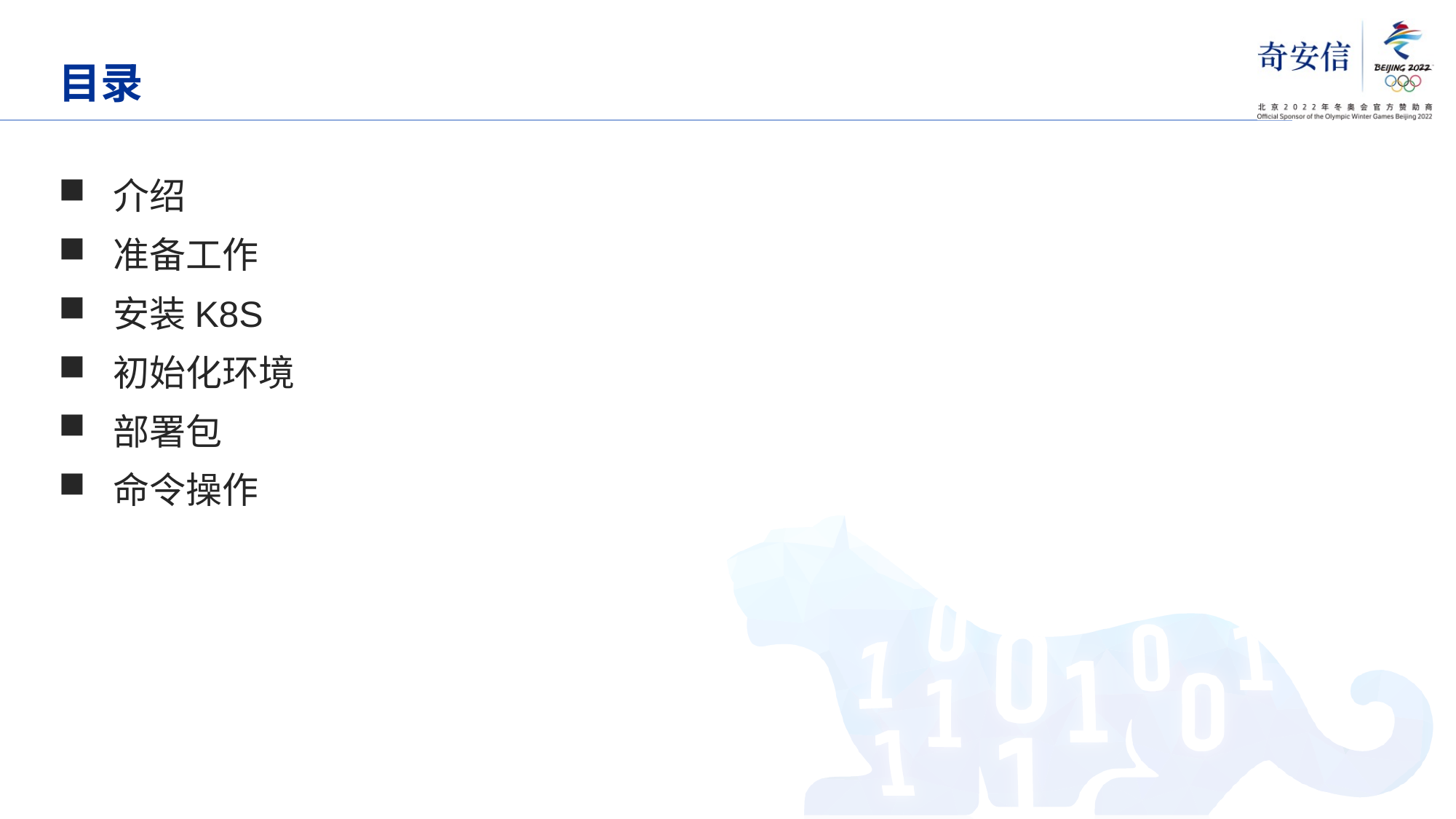

# 目录
介绍
准备工作
安装K8S
初始化环境
部署包
命令操作